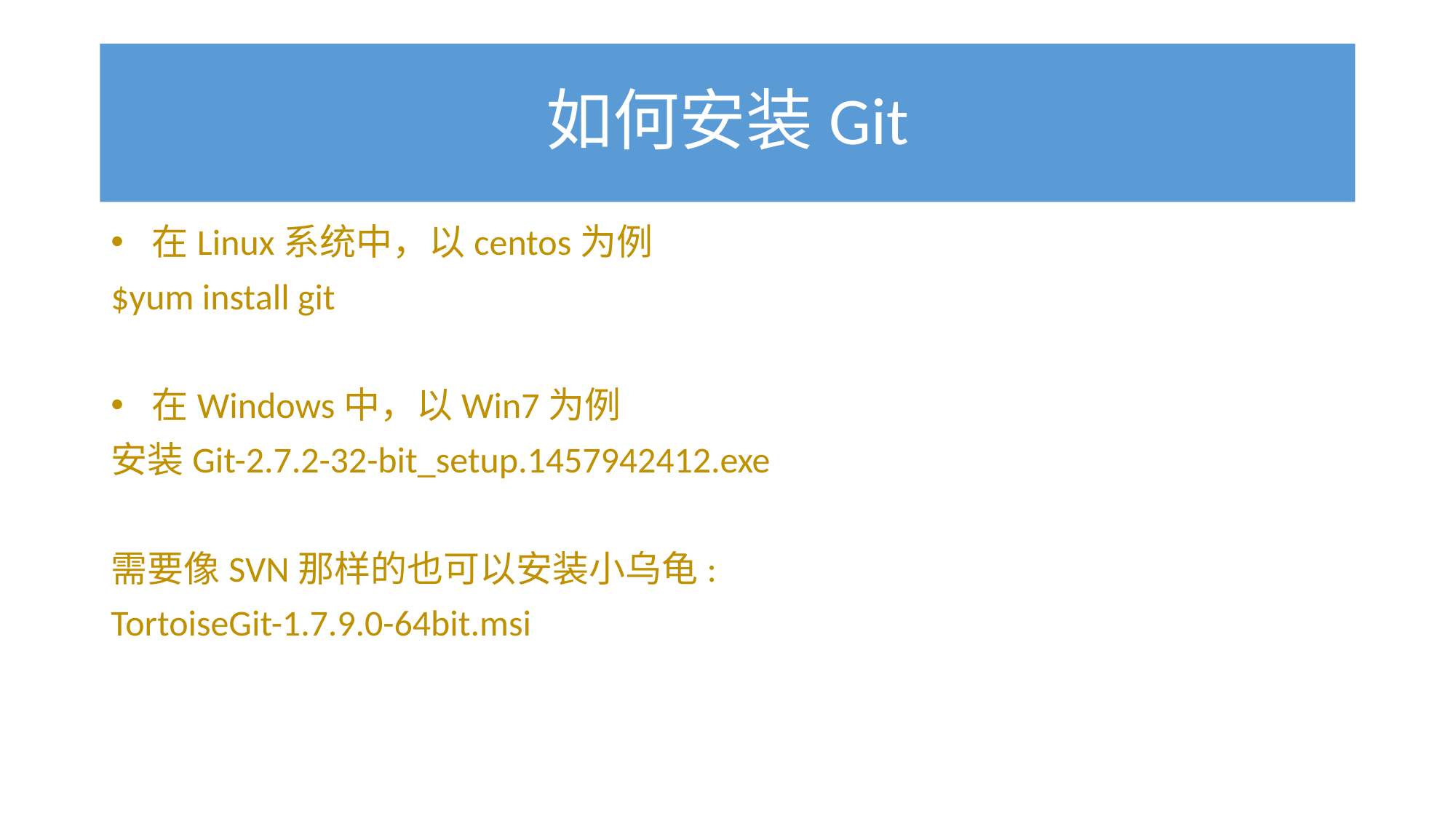

# 如何安装Git
在Linux系统中，以centos为例
$yum install git

在Windows中，以Win7为例
安装Git-2.7.2-32-bit_setup.1457942412.exe

需要像SVN那样的也可以安装小乌龟:
TortoiseGit-1.7.9.0-64bit.msi